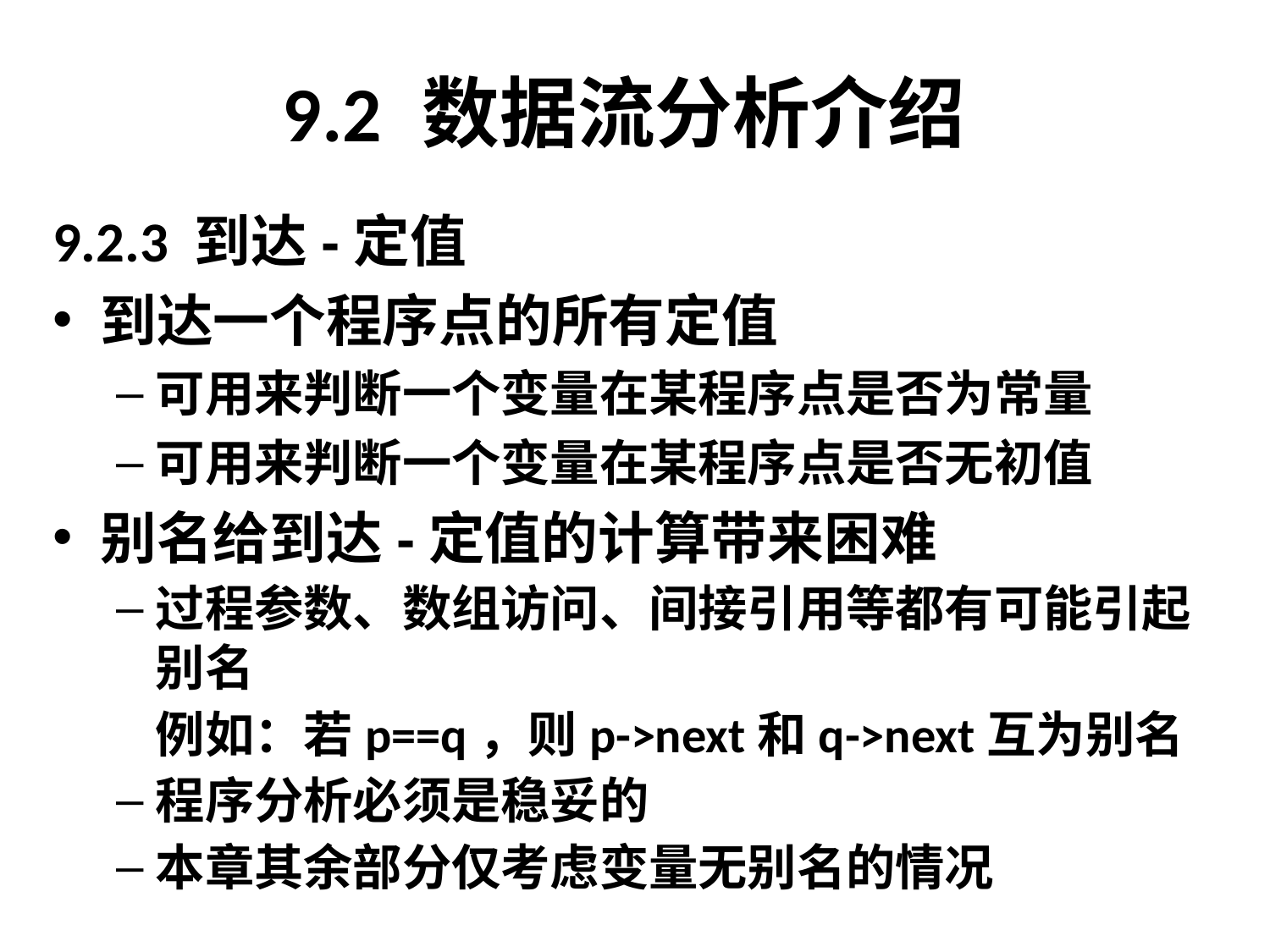

# 9.2 数据流分析介绍
9.2.3 到达-定值
到达一个程序点的所有定值
可用来判断一个变量在某程序点是否为常量
可用来判断一个变量在某程序点是否无初值
别名给到达-定值的计算带来困难
过程参数、数组访问、间接引用等都有可能引起别名
	例如：若p==q，则p->next和q->next互为别名
程序分析必须是稳妥的
本章其余部分仅考虑变量无别名的情况